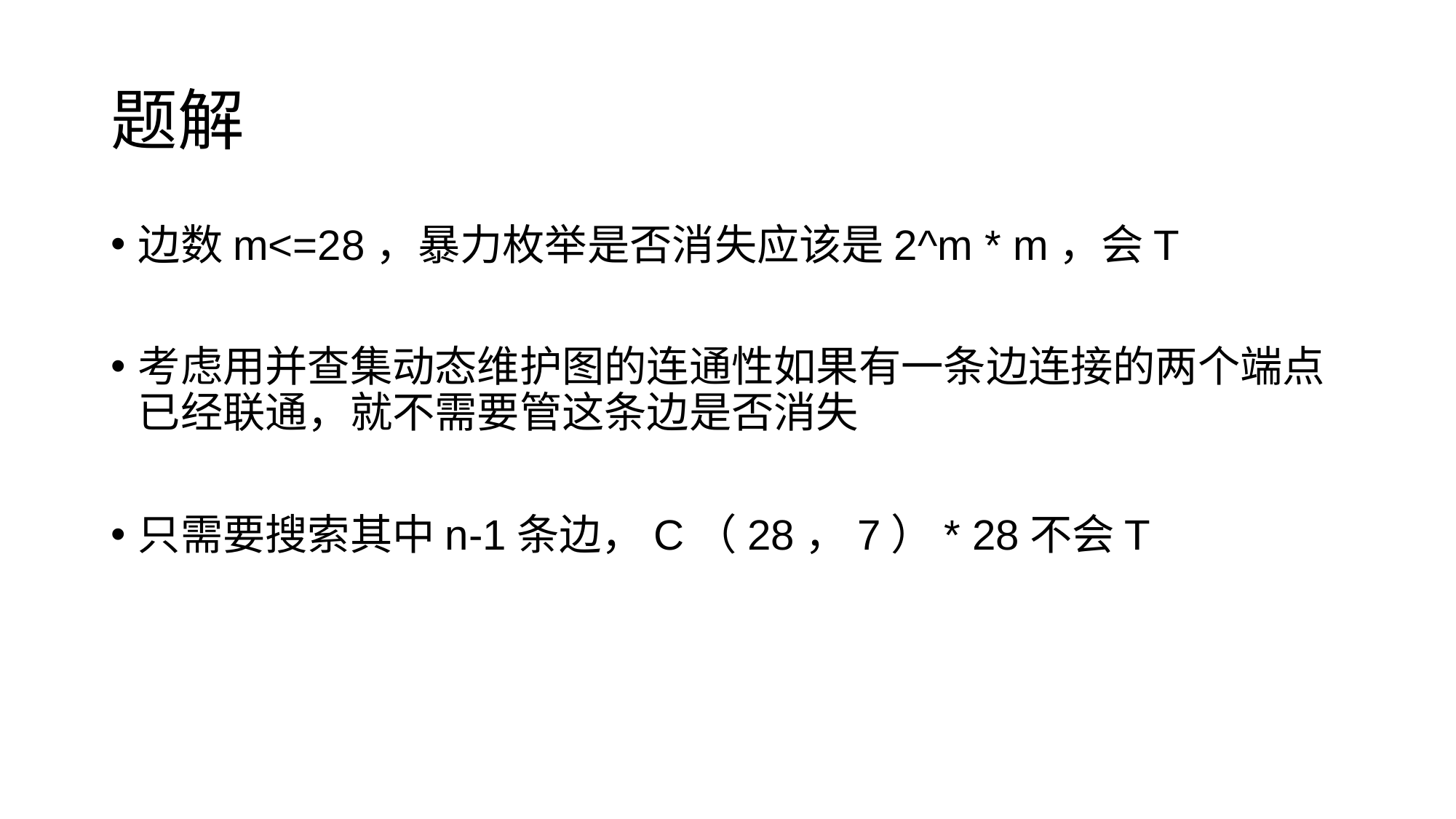

# 题解
边数m<=28，暴力枚举是否消失应该是2^m * m，会T

考虑用并查集动态维护图的连通性如果有一条边连接的两个端点已经联通，就不需要管这条边是否消失

只需要搜索其中n-1条边，C（28，7）* 28不会T